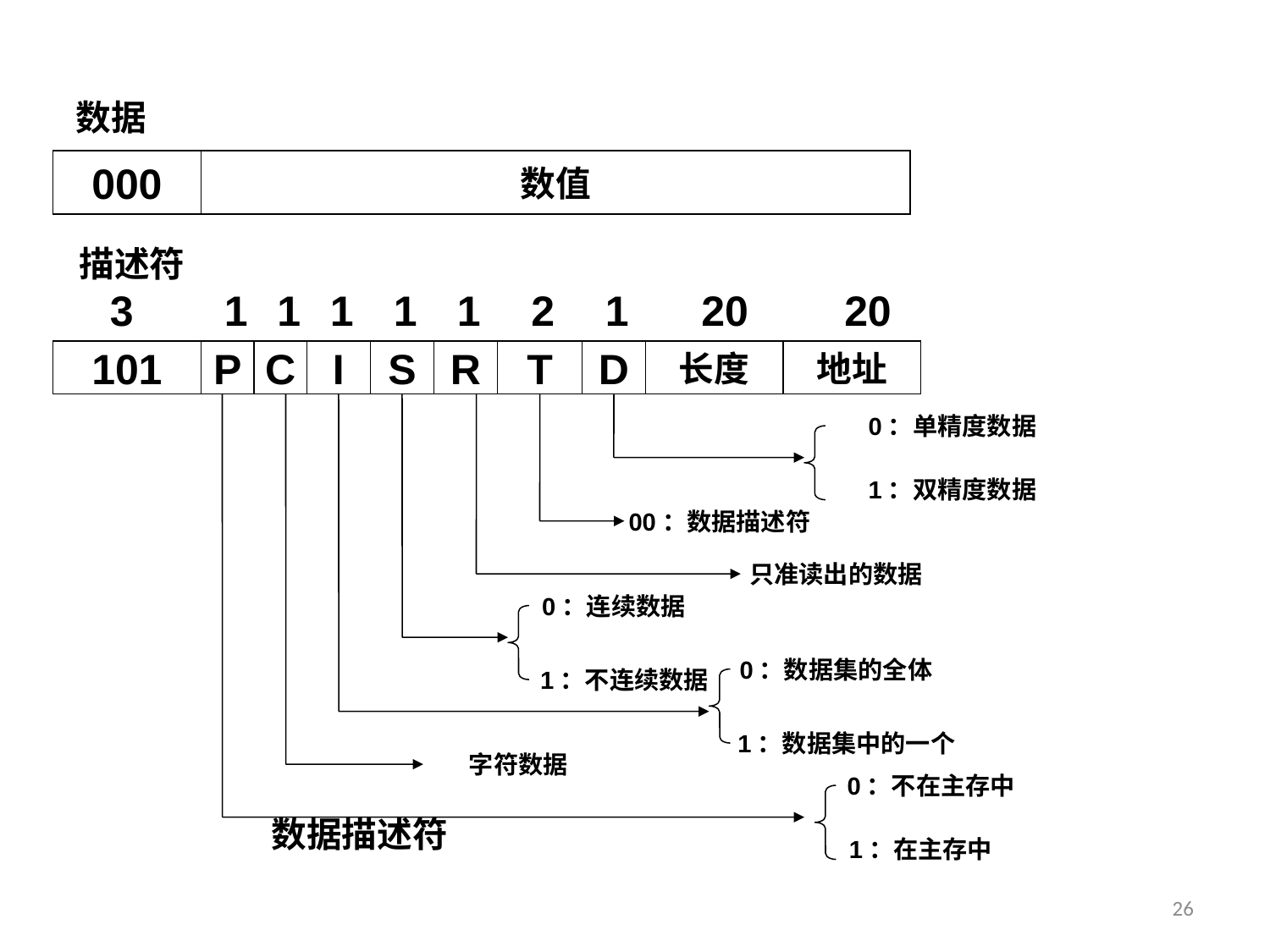

数据
000
数值
描述符
3
1
1
1
1
1
2
1
20
20
101
P
C
I
S
R
T
D
长度
地址

0：单精度数据

1：双精度数据
00：数据描述符

只准读出的数据

0：连续数据

0：数据集的全体
1：不连续数据

1：数据集中的一个
字符数据

0：不在主存中

数据描述符

1：在主存中
26